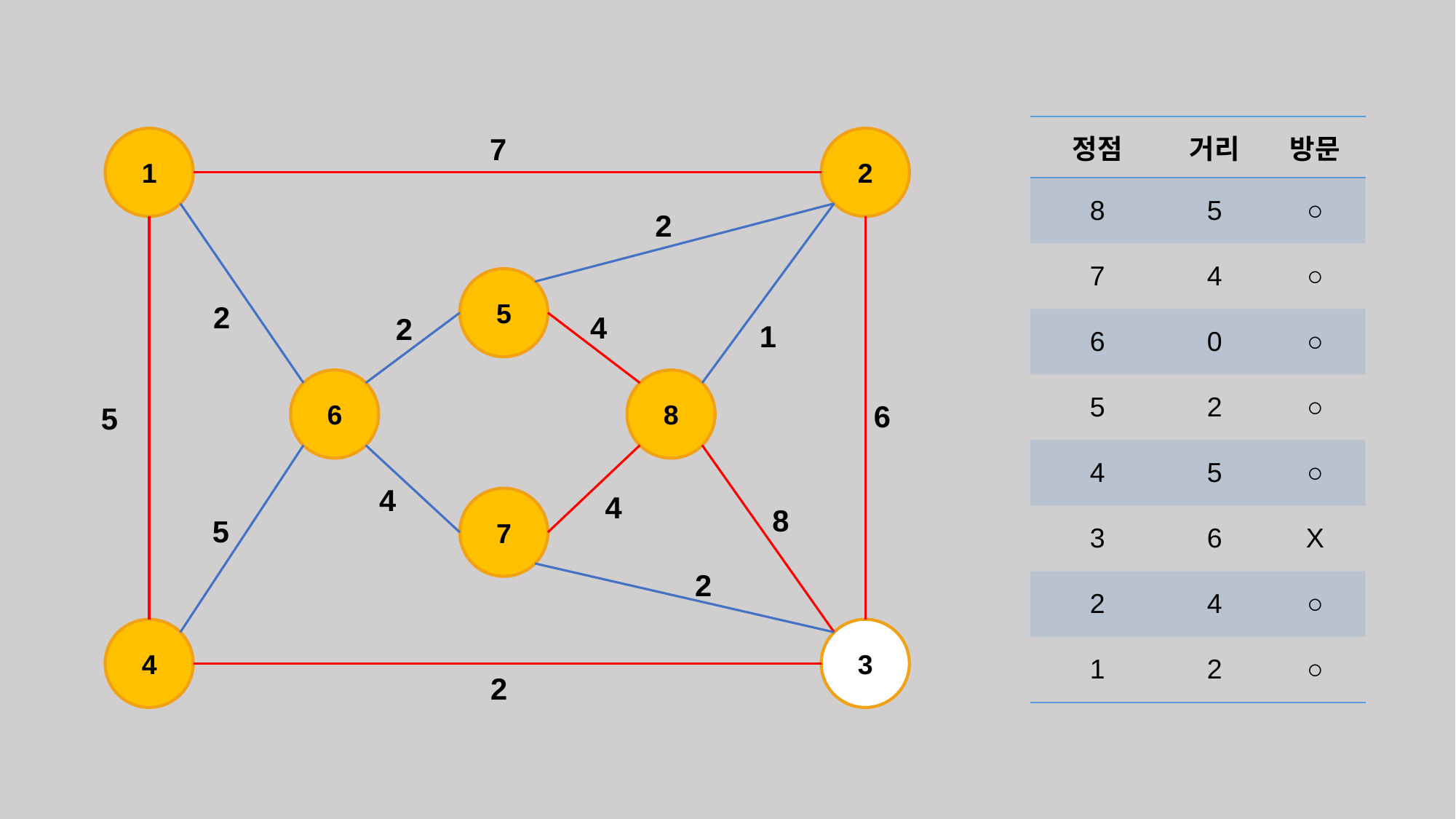

| 정점 | 거리 | 방문 |
| --- | --- | --- |
| 8 | 5 | ○ |
| 7 | 4 | ○ |
| 6 | 0 | ○ |
| 5 | 2 | ○ |
| 4 | 5 | ○ |
| 3 | 6 | X |
| 2 | 4 | ○ |
| 1 | 2 | ○ |
7
1
2
2
5
2
4
2
1
6
8
6
5
4
4
7
8
5
2
4
3
2